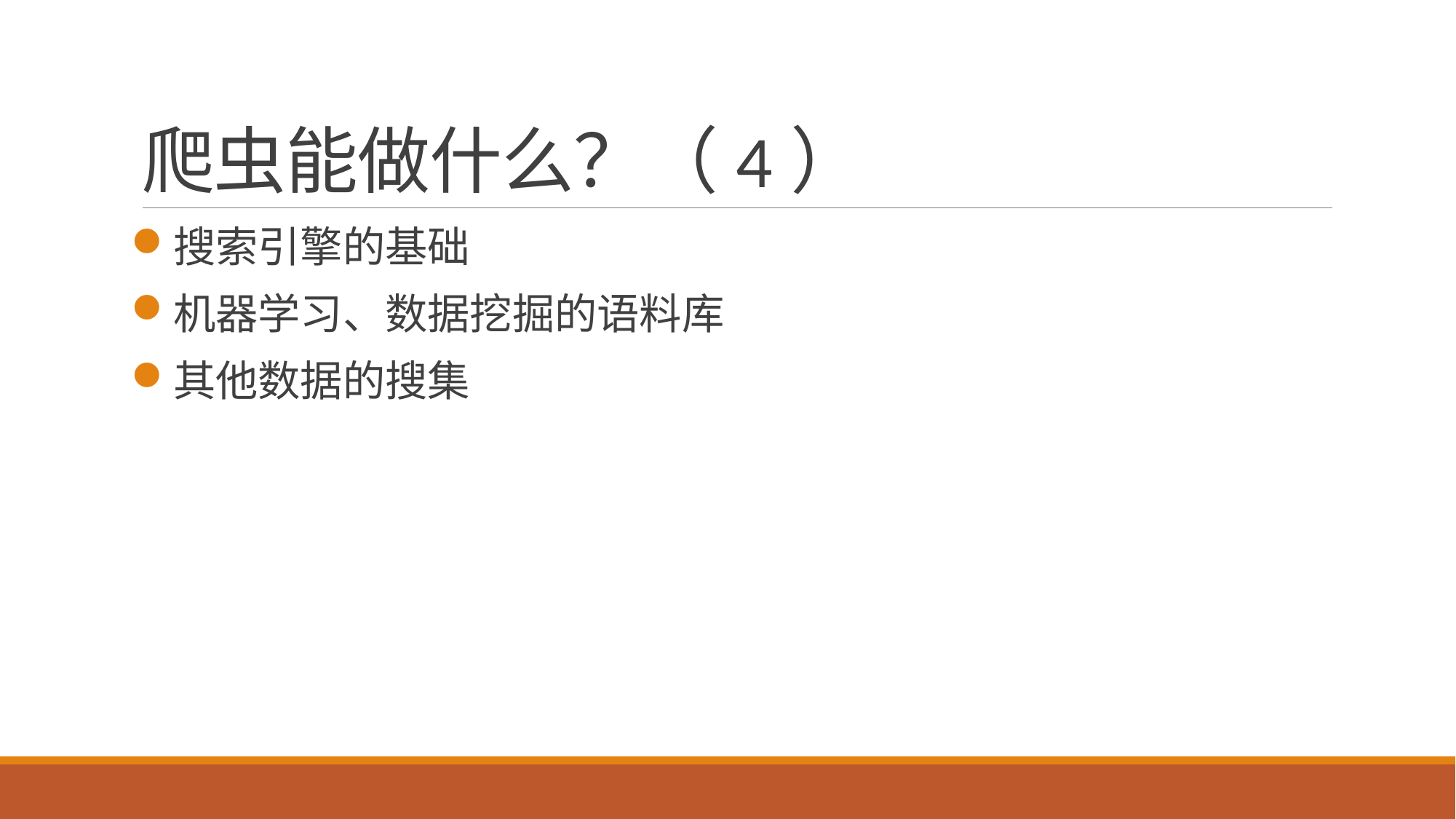

# 爬虫能做什么？（4）
搜索引擎的基础
机器学习、数据挖掘的语料库
其他数据的搜集